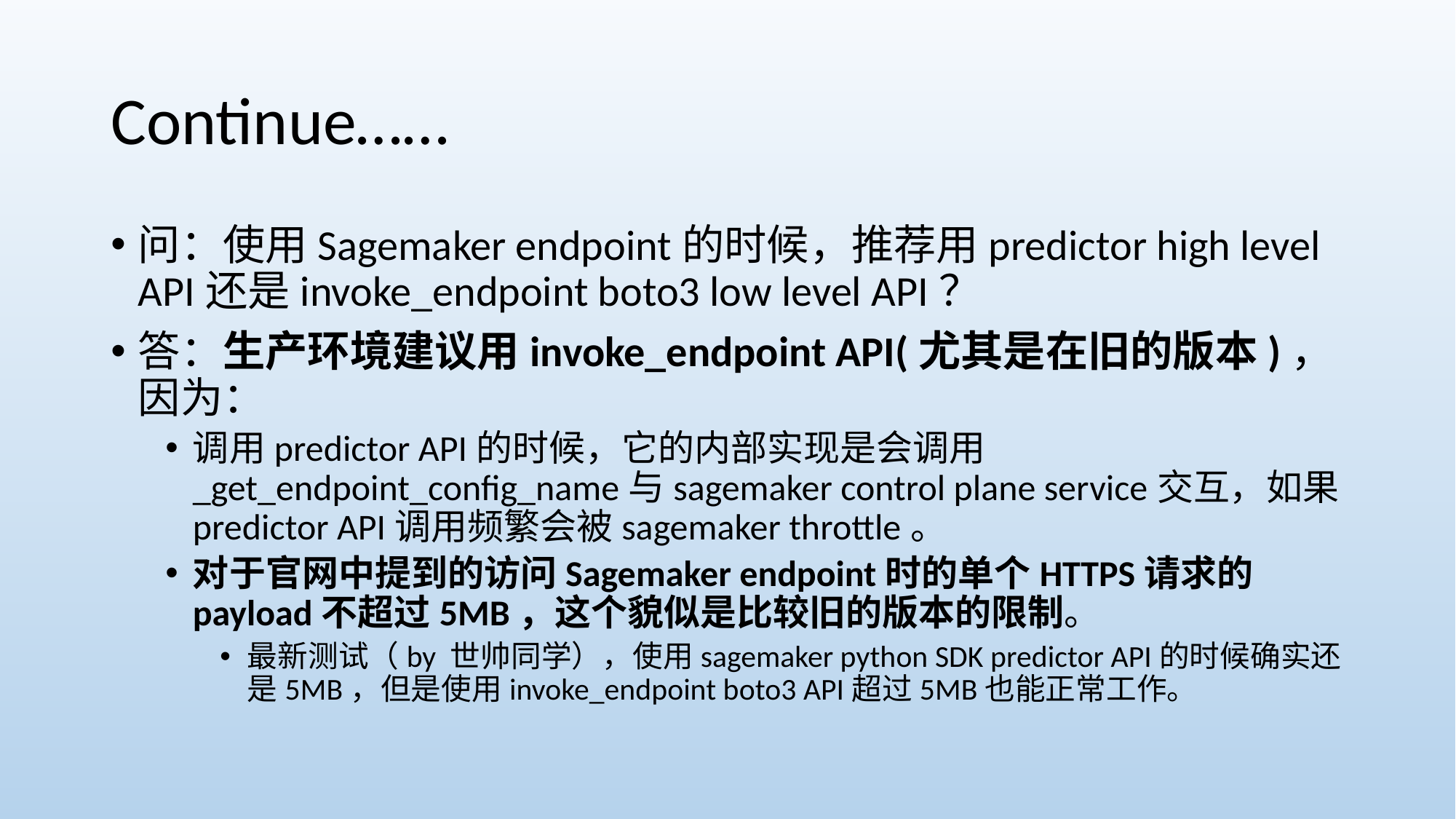

# Continue……
问：使用Sagemaker endpoint的时候，推荐用predictor high level API还是invoke_endpoint boto3 low level API？
答：生产环境建议用invoke_endpoint API(尤其是在旧的版本)，因为：
调用predictor API的时候，它的内部实现是会调用_get_endpoint_config_name与sagemaker control plane service交互，如果predictor API调用频繁会被sagemaker throttle。
对于官网中提到的访问Sagemaker endpoint时的单个HTTPS请求的payload不超过5MB，这个貌似是比较旧的版本的限制。
最新测试（by 世帅同学），使用sagemaker python SDK predictor API的时候确实还是5MB，但是使用invoke_endpoint boto3 API超过5MB也能正常工作。